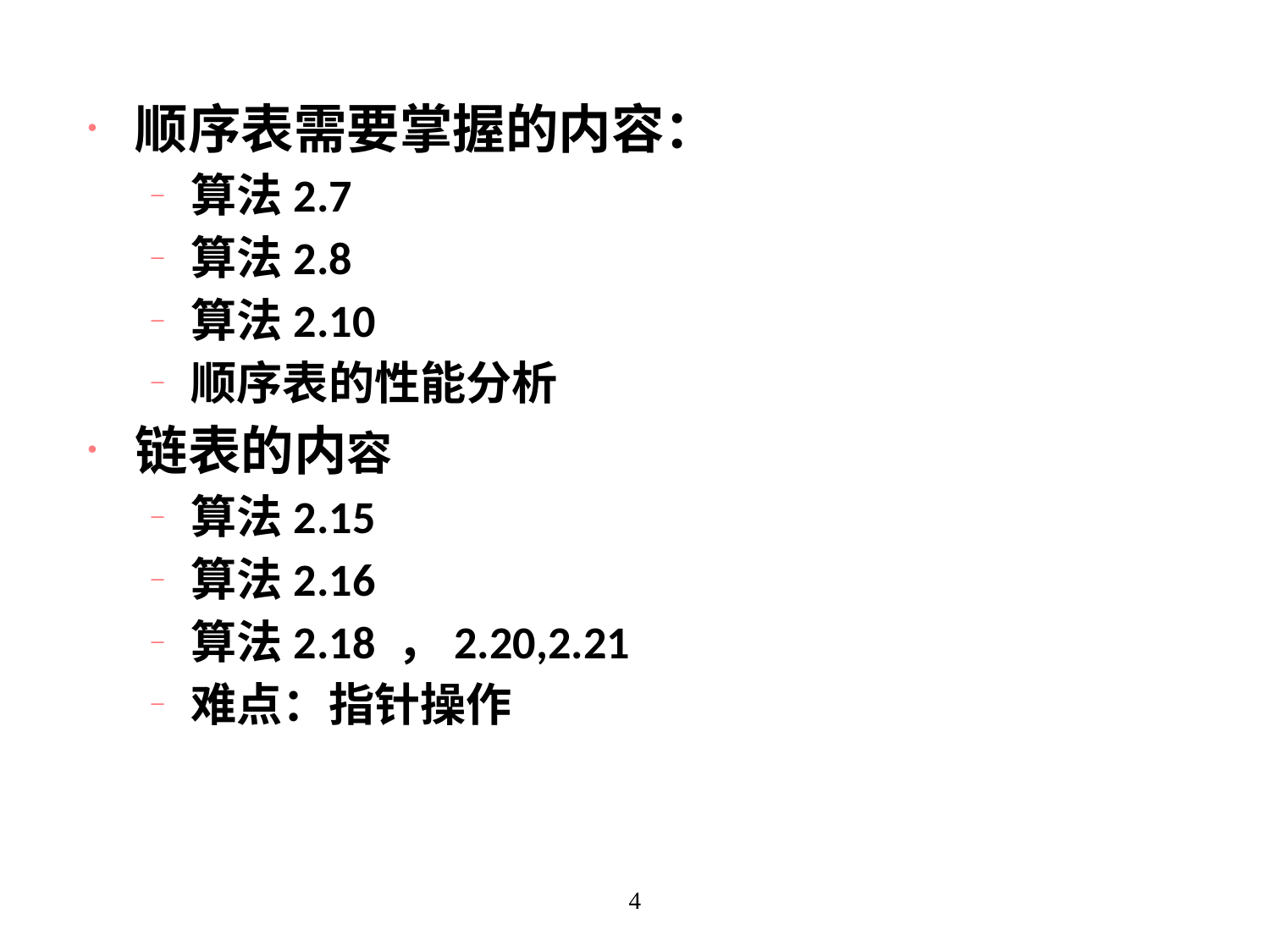

顺序表需要掌握的内容：
算法2.7
算法2.8
算法2.10
顺序表的性能分析
链表的内容
算法2.15
算法2.16
算法2.18 ，2.20,2.21
难点：指针操作

4